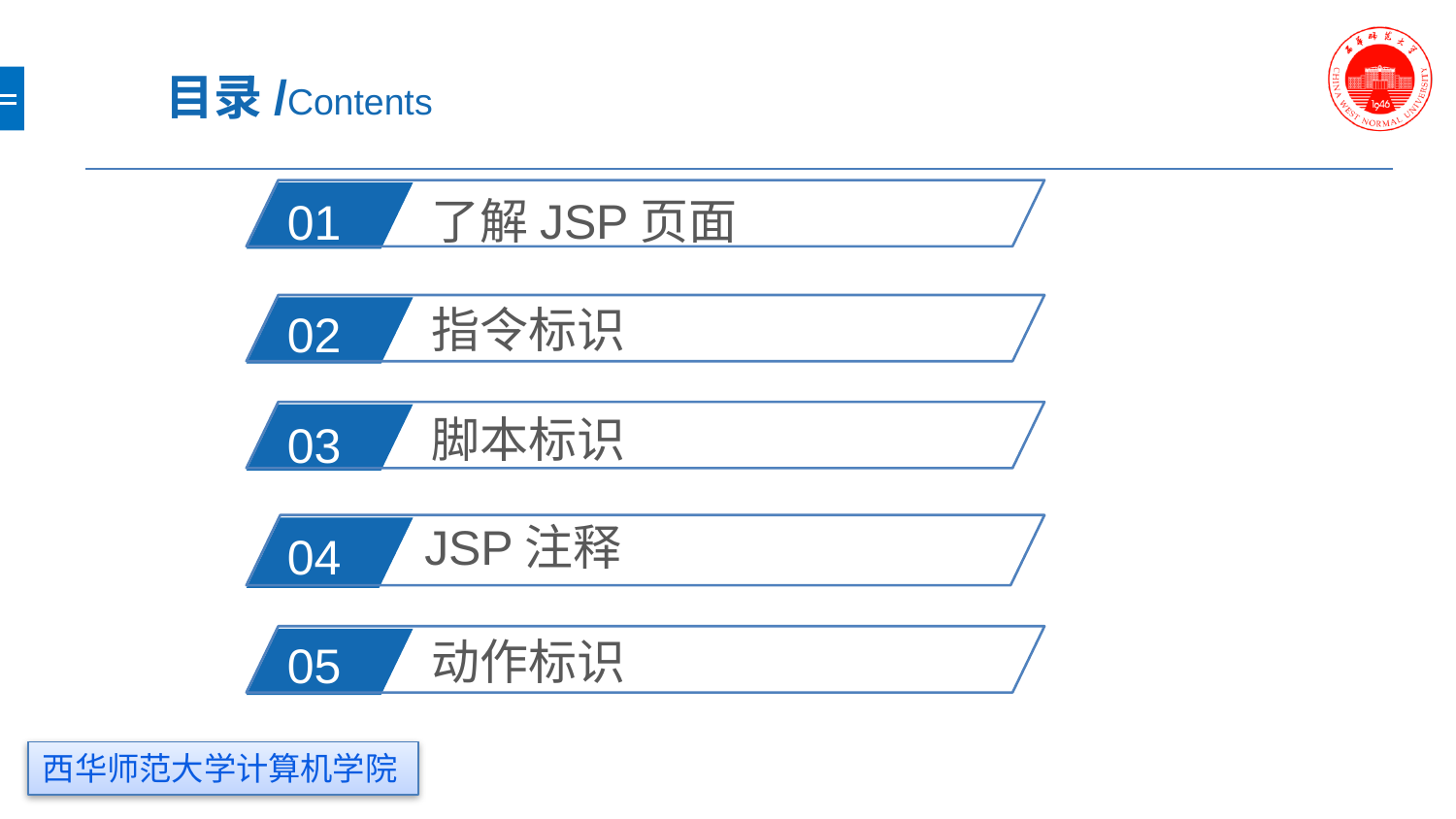

目录/Contents

了解JSP页面

01
指令标识

02

脚本标识

03
JSP注释

04
动作标识

05